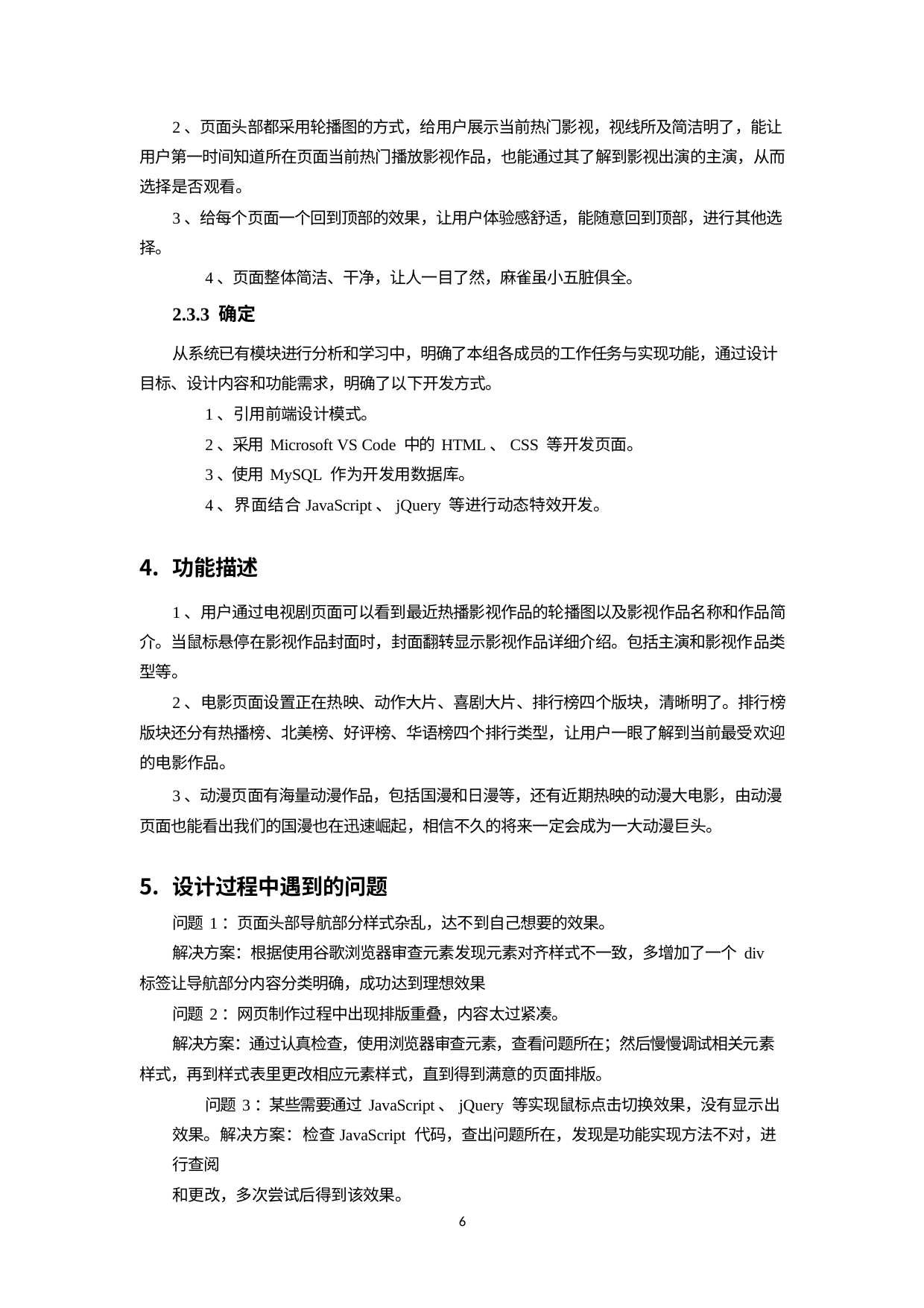

2、页面头部都采用轮播图的方式，给用户展示当前热门影视，视线所及简洁明了，能让用户第一时间知道所在页面当前热门播放影视作品，也能通过其了解到影视出演的主演，从而选择是否观看。
3、给每个页面一个回到顶部的效果，让用户体验感舒适，能随意回到顶部，进行其他选择。
4、页面整体简洁、干净，让人一目了然，麻雀虽小五脏俱全。
2.3.3 确定
从系统已有模块进行分析和学习中，明确了本组各成员的工作任务与实现功能，通过设计目标、设计内容和功能需求，明确了以下开发方式。
1、引用前端设计模式。
2、采用 Microsoft VS Code 中的 HTML、CSS 等开发页面。
3、使用 MySQL 作为开发用数据库。
4、界面结合JavaScript、jQuery 等进行动态特效开发。

功能描述
1、用户通过电视剧页面可以看到最近热播影视作品的轮播图以及影视作品名称和作品简介。当鼠标悬停在影视作品封面时，封面翻转显示影视作品详细介绍。包括主演和影视作品类型等。
2、电影页面设置正在热映、动作大片、喜剧大片、排行榜四个版块，清晰明了。排行榜版块还分有热播榜、北美榜、好评榜、华语榜四个排行类型，让用户一眼了解到当前最受欢迎的电影作品。
3、动漫页面有海量动漫作品，包括国漫和日漫等，还有近期热映的动漫大电影，由动漫页面也能看出我们的国漫也在迅速崛起，相信不久的将来一定会成为一大动漫巨头。

设计过程中遇到的问题

问题 1：页面头部导航部分样式杂乱，达不到自己想要的效果。
解决方案：根据使用谷歌浏览器审查元素发现元素对齐样式不一致，多增加了一个 div
标签让导航部分内容分类明确，成功达到理想效果
问题 2：网页制作过程中出现排版重叠，内容太过紧凑。
解决方案：通过认真检查，使用浏览器审查元素，查看问题所在；然后慢慢调试相关元素样式，再到样式表里更改相应元素样式，直到得到满意的页面排版。
问题 3：某些需要通过 JavaScript、jQuery 等实现鼠标点击切换效果，没有显示出效果。解决方案：检查JavaScript 代码，查出问题所在，发现是功能实现方法不对，进行查阅
和更改，多次尝试后得到该效果。
6